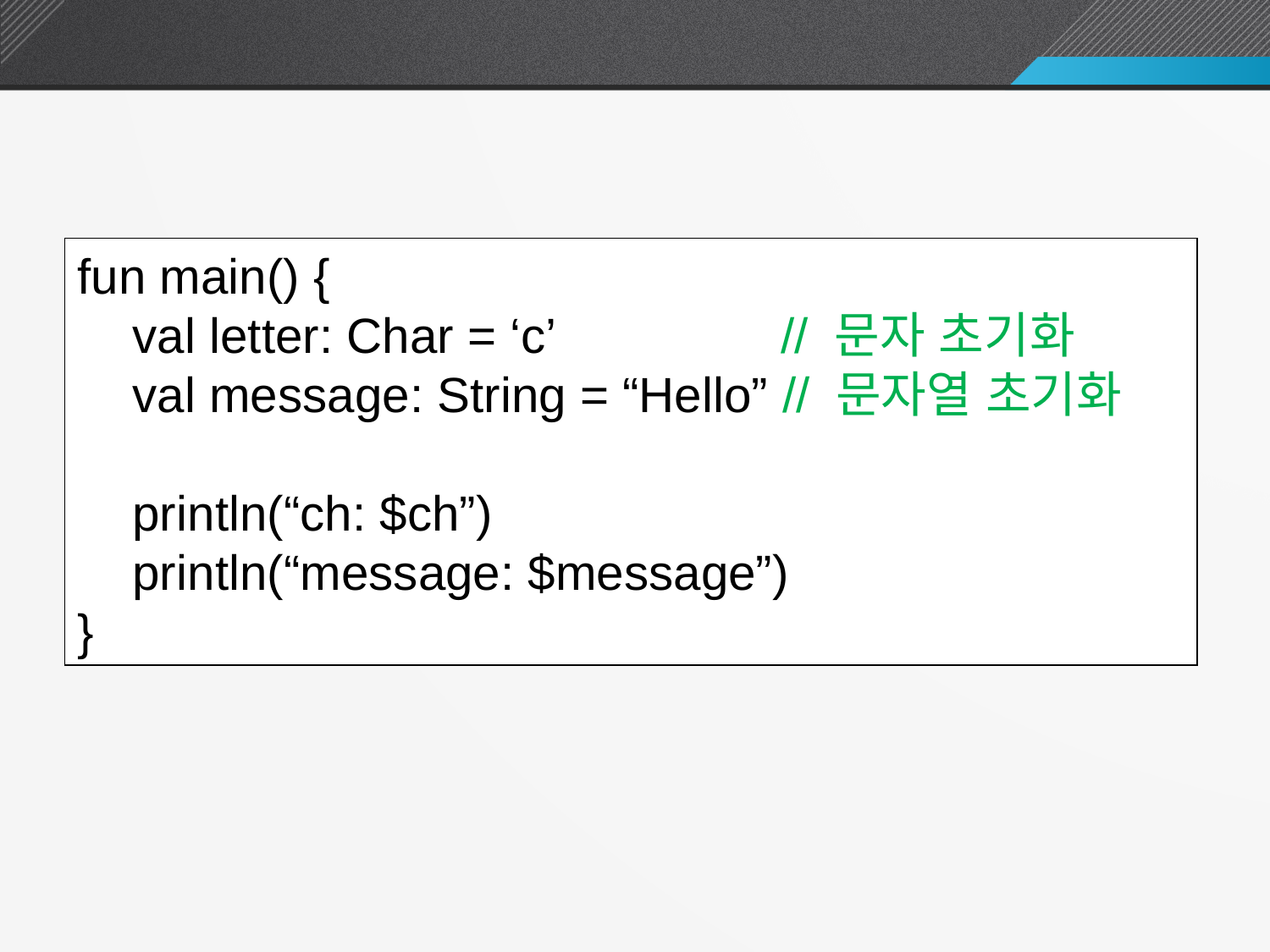

문자와 문자열: Char, String
fun main() {
    val letter: Char = ‘c’ 		     // 문자 초기화
    val message: String = “Hello” // 문자열 초기화

    println(“ch: $ch”)
    println(“message: $message”)
}